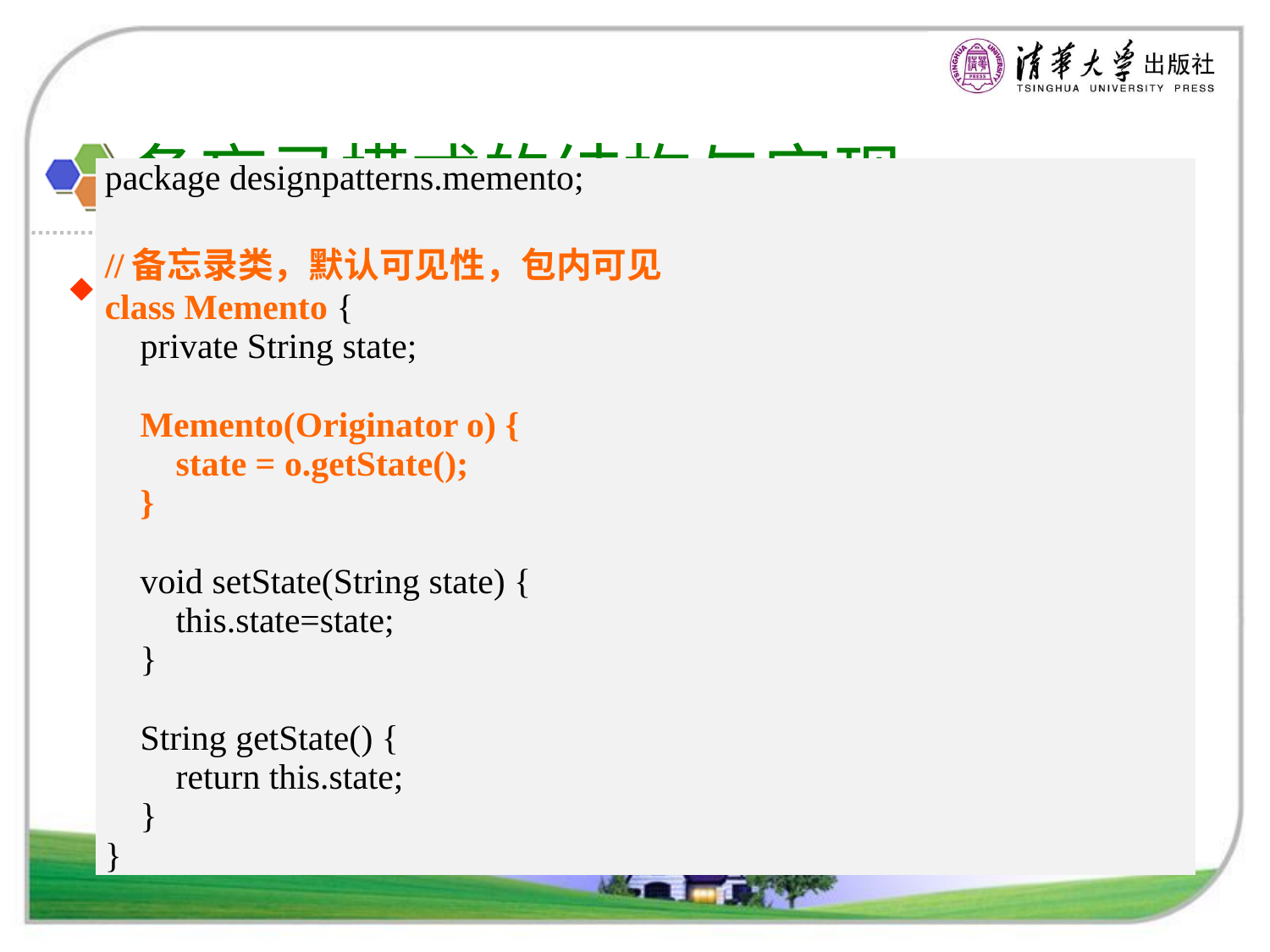

# 备忘录模式的结构与实现
| package designpatterns.memento; //备忘录类，默认可见性，包内可见 class Memento { private String state; Memento(Originator o) { state = o.getState(); } void setState(String state) { this.state=state; } String getState() { return this.state; } } |
| --- |
备忘录模式的实现
典型的备忘录类代码：